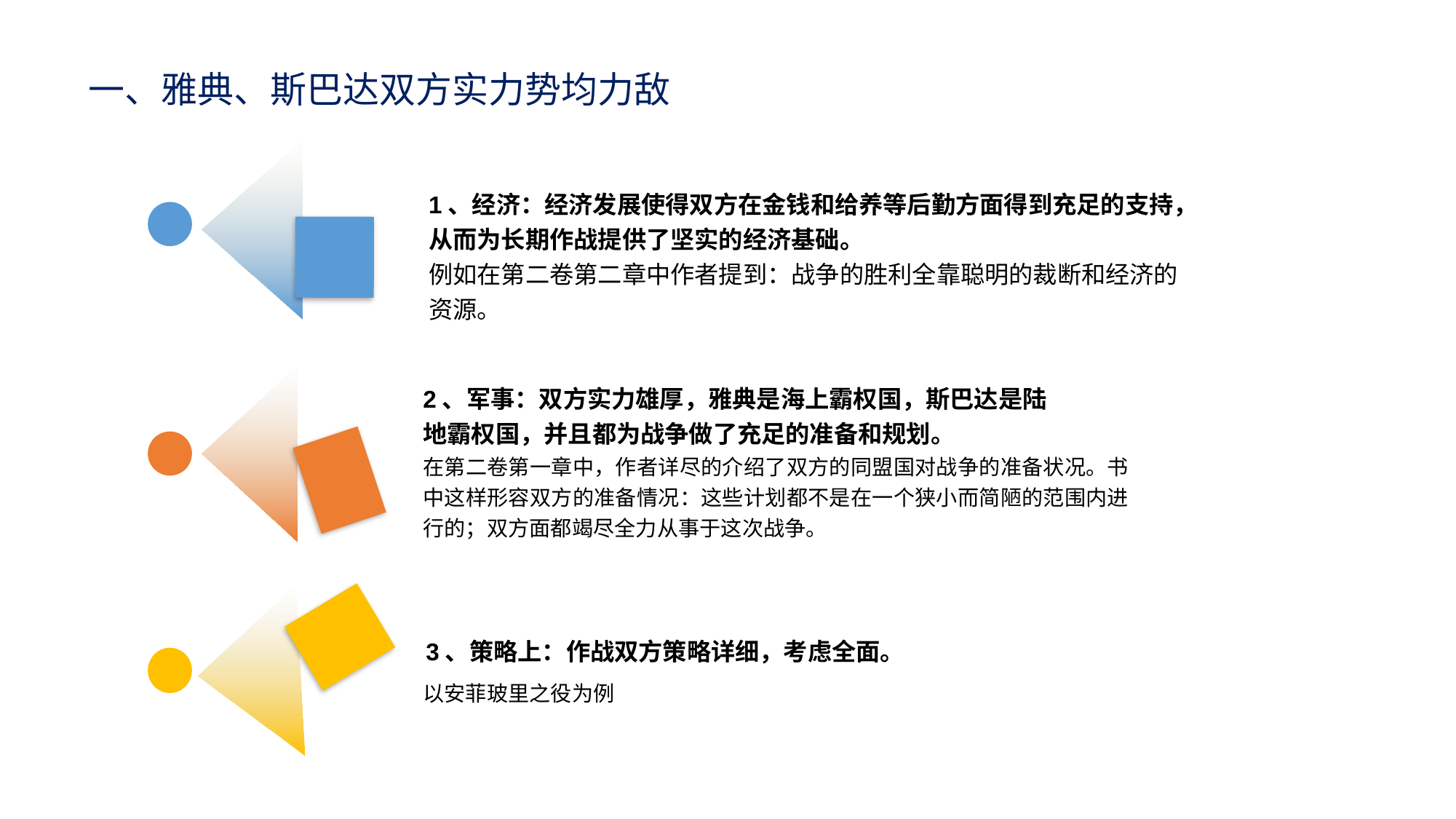

一、雅典、斯巴达双方实力势均力敌

1、经济：经济发展使得双方在金钱和给养等后勤方面得到充足的支持，从而为长期作战提供了坚实的经济基础。
例如在第二卷第二章中作者提到：战争的胜利全靠聪明的裁断和经济的资源。
2、军事：双方实力雄厚，雅典是海上霸权国，斯巴达是陆地霸权国，并且都为战争做了充足的准备和规划。

在第二卷第一章中，作者详尽的介绍了双方的同盟国对战争的准备状况。书中这样形容双方的准备情况：这些计划都不是在一个狭小而简陋的范围内进行的；双方面都竭尽全力从事于这次战争。

3、策略上：作战双方策略详细，考虑全面。
以安菲玻里之役为例